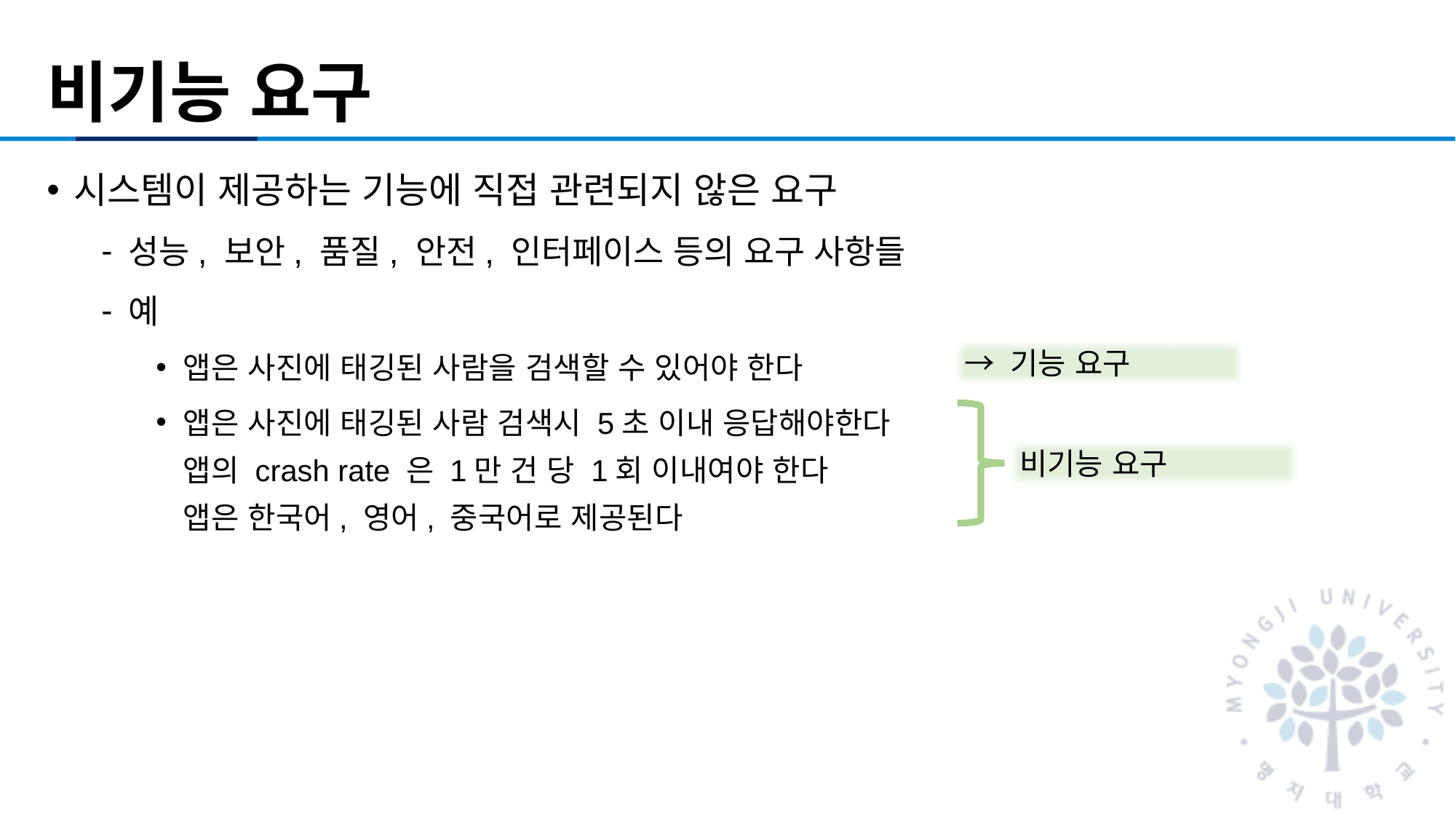

# 비기능 요구
시스템이 제공하는 기능에 직접 관련되지 않은 요구
성능, 보안, 품질, 안전, 인터페이스 등의 요구 사항들
예
앱은 사진에 태깅된 사람을 검색할 수 있어야 한다
앱은 사진에 태깅된 사람 검색시 5초 이내 응답해야한다
앱의 crash rate 은 1만 건 당 1회 이내여야 한다
앱은 한국어, 영어, 중국어로 제공된다
→ 기능 요구

비기능 요구